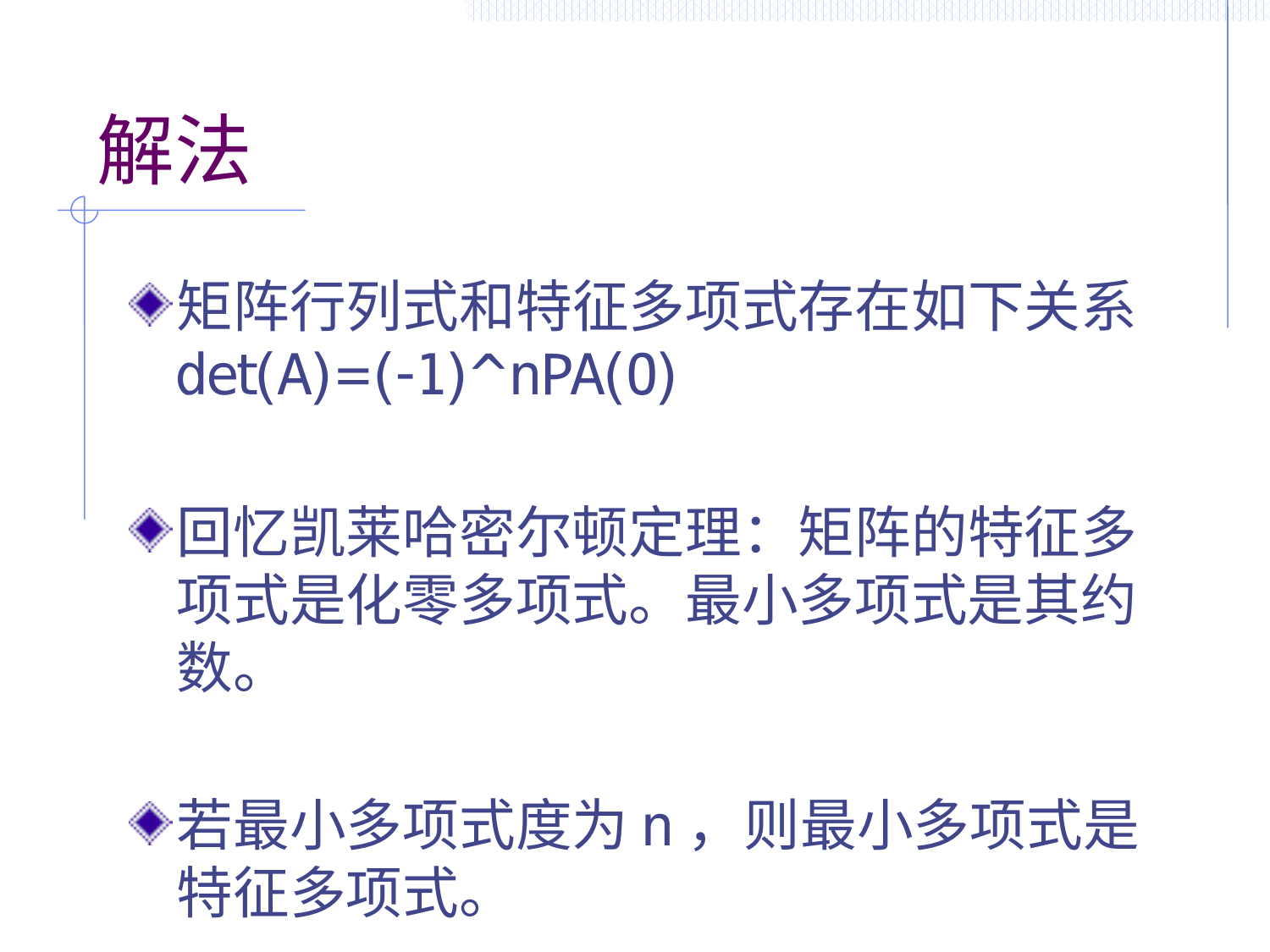

# 解法
矩阵行列式和特征多项式存在如下关系det(A)=(-1)^nPA(0)

回忆凯莱哈密尔顿定理：矩阵的特征多项式是化零多项式。最小多项式是其约数。

若最小多项式度为n，则最小多项式是特征多项式。